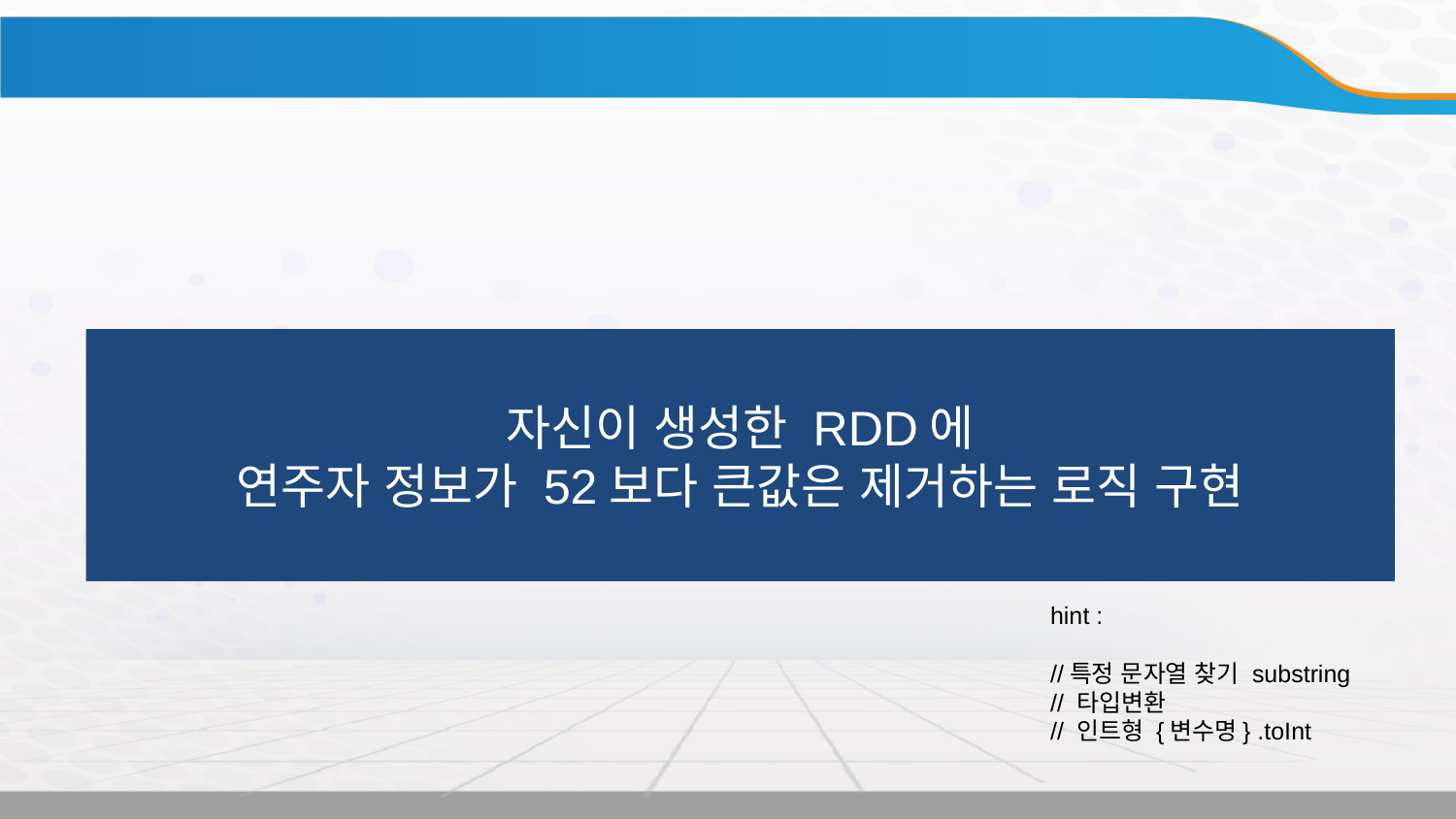

실습
자신이 생성한 RDD에
연주자 정보가 52보다 큰값은 제거하는 로직 구현
hint :

//특정 문자열 찾기 substring
// 타입변환
// 인트형 {변수명} .toInt